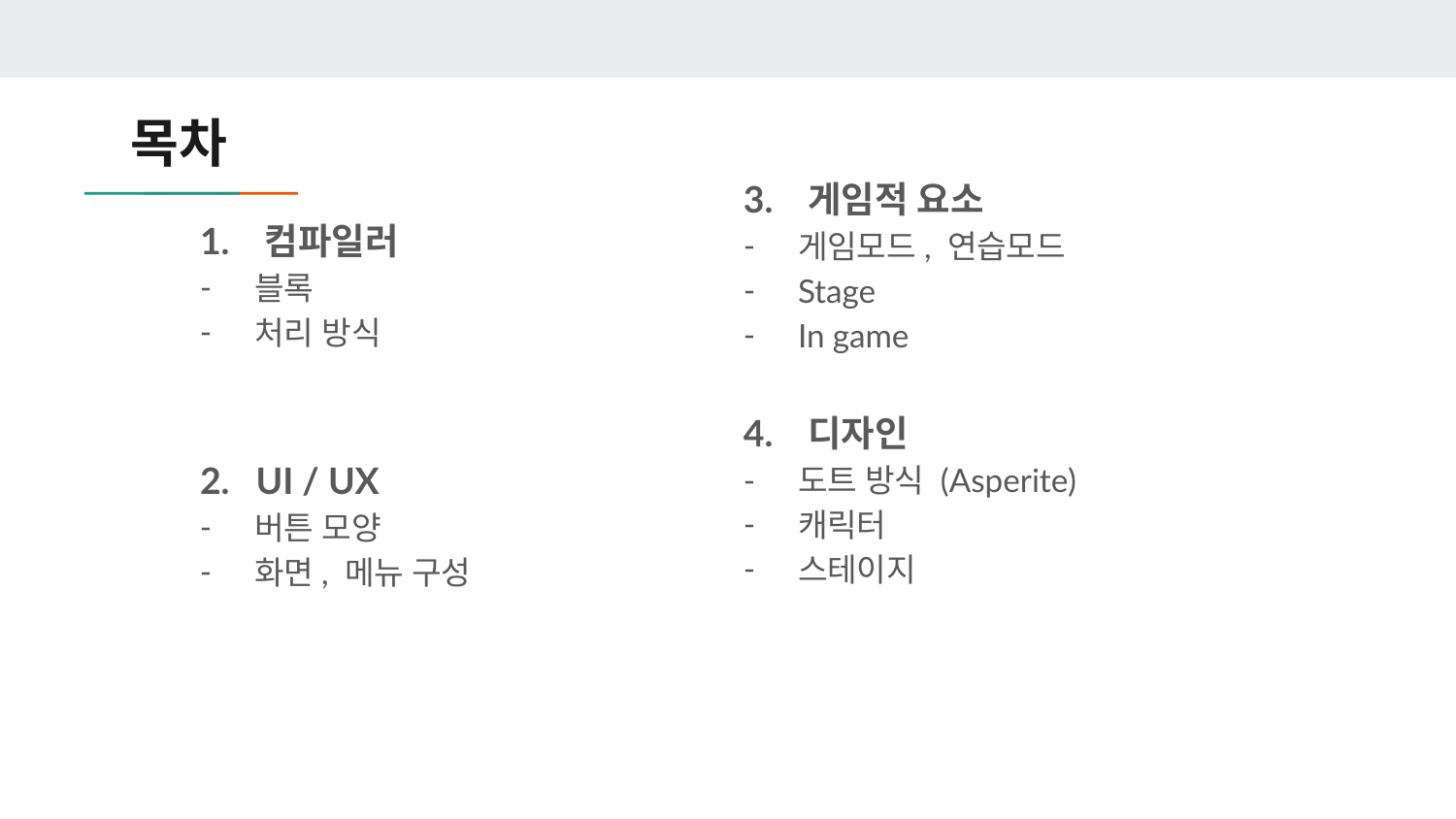

# 목차
3.   게임적 요소
게임모드, 연습모드
Stage
In game

4.   디자인
도트 방식 (Asperite)
캐릭터
스테이지

1.   컴파일러
블록
처리 방식

2.   UI / UX
버튼 모양
화면, 메뉴 구성